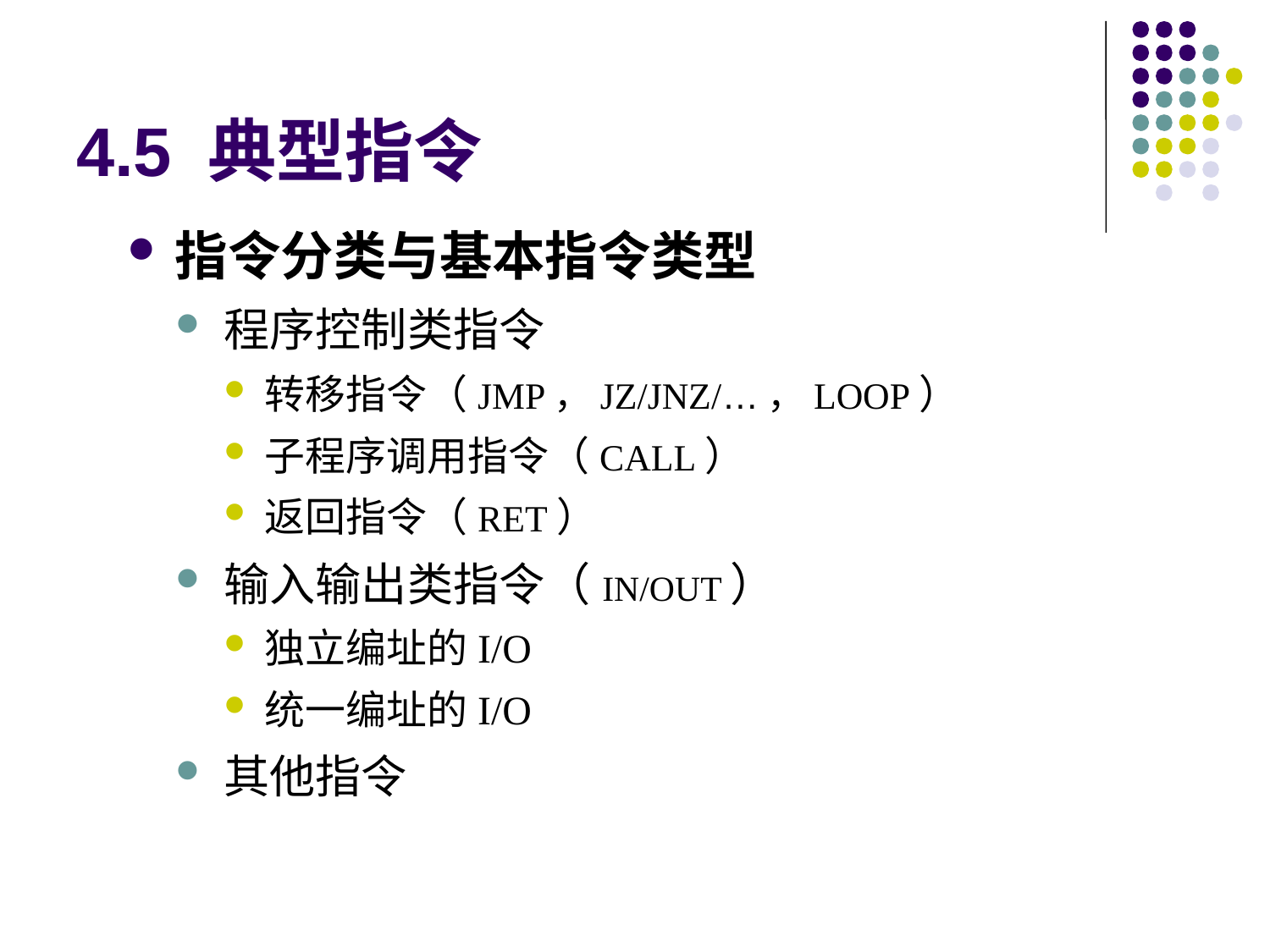

# 4.5 典型指令
指令分类与基本指令类型
程序控制类指令
转移指令（JMP，JZ/JNZ/…，LOOP）
子程序调用指令（CALL）
返回指令（RET）
输入输出类指令（IN/OUT）
独立编址的I/O
统一编址的I/O
其他指令
34